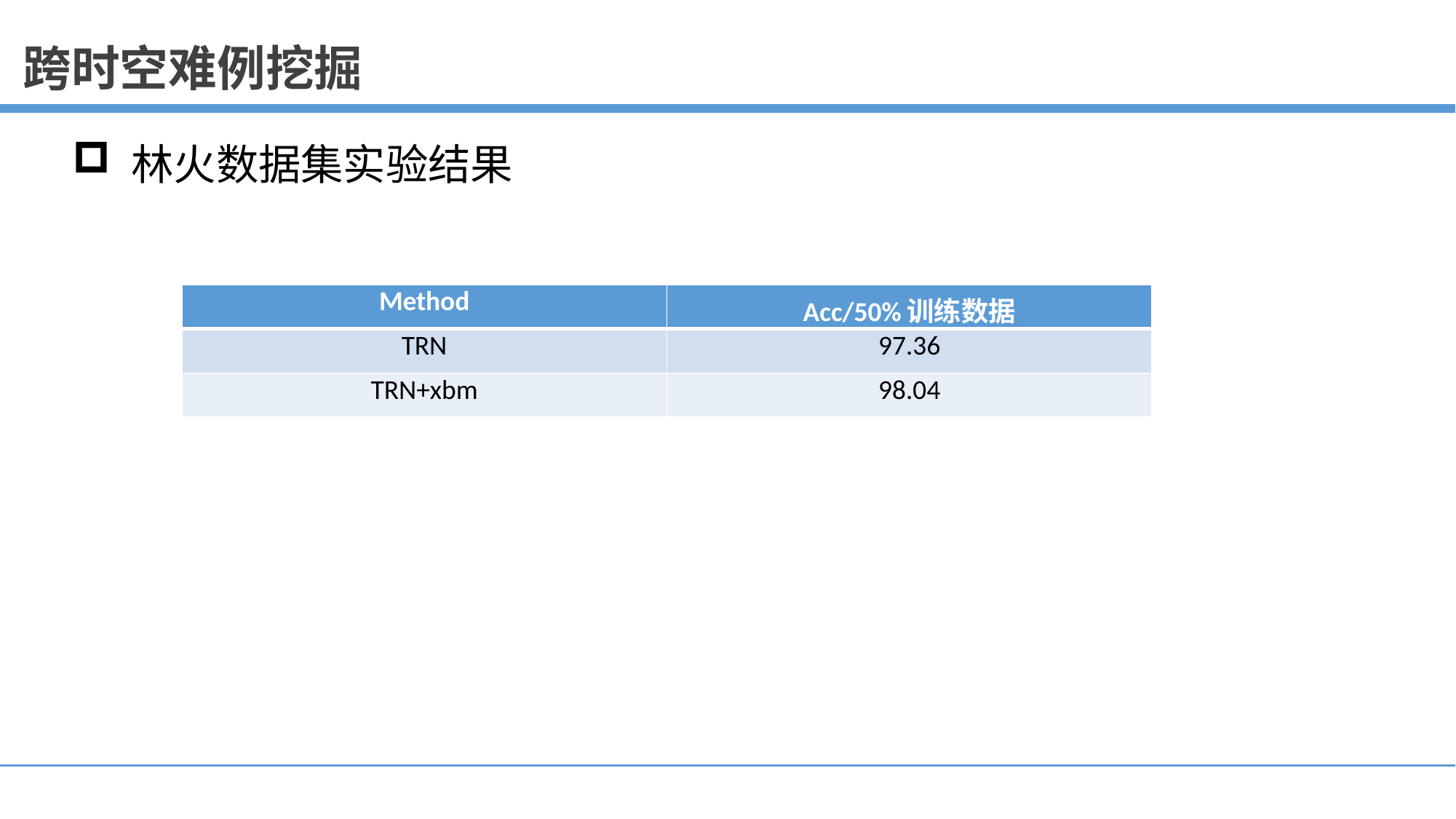

跨时空难例挖掘
 林火数据集实验结果
| Method | Acc/50%训练数据 |
| --- | --- |
| TRN | 97.36 |
| TRN+xbm | 98.04 |